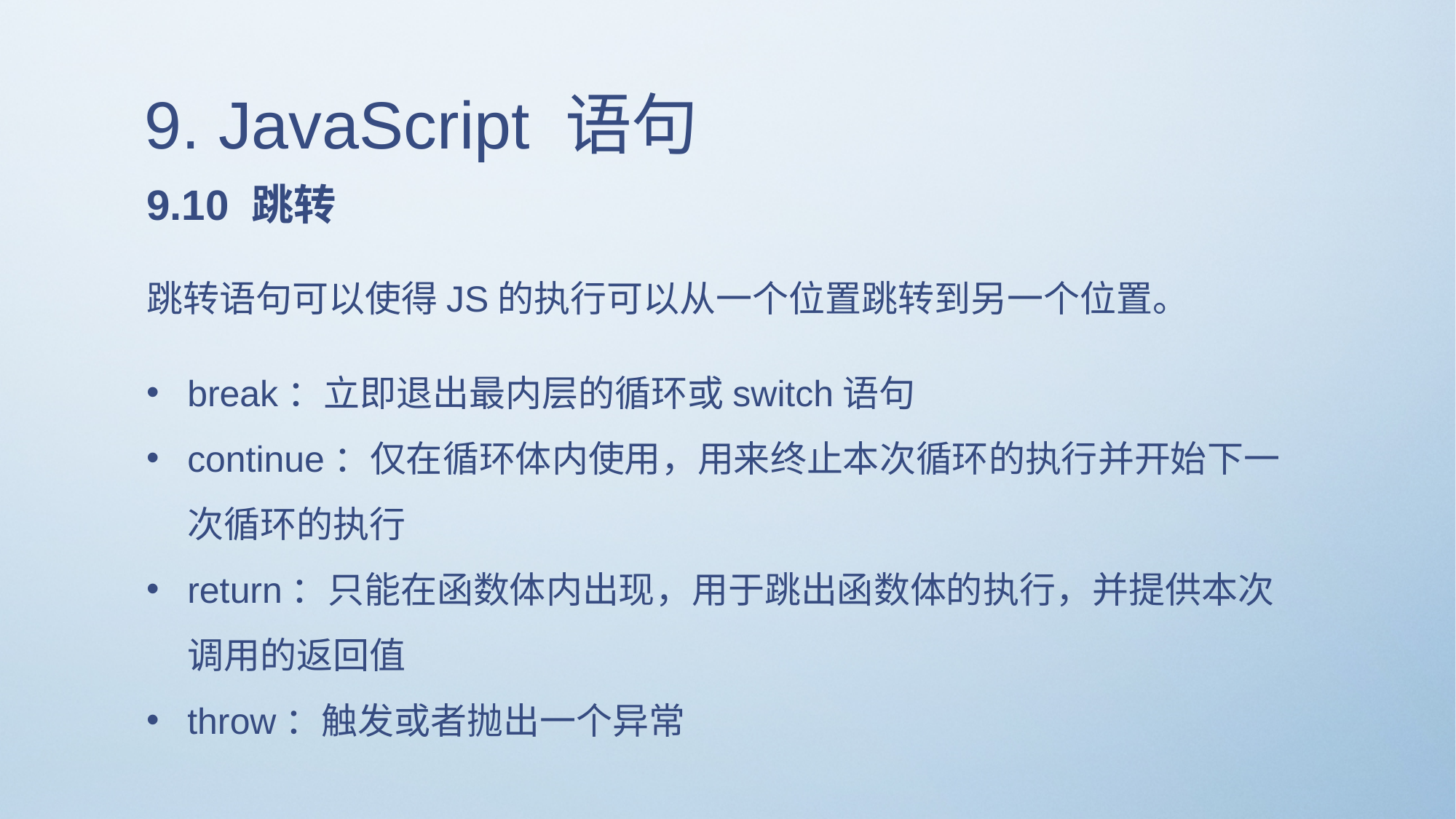

9. JavaScript 语句
9.10 跳转
跳转语句可以使得JS的执行可以从一个位置跳转到另一个位置。
break：立即退出最内层的循环或switch语句
continue：仅在循环体内使用，用来终止本次循环的执行并开始下一次循环的执行
return：只能在函数体内出现，用于跳出函数体的执行，并提供本次调用的返回值
throw：触发或者抛出一个异常